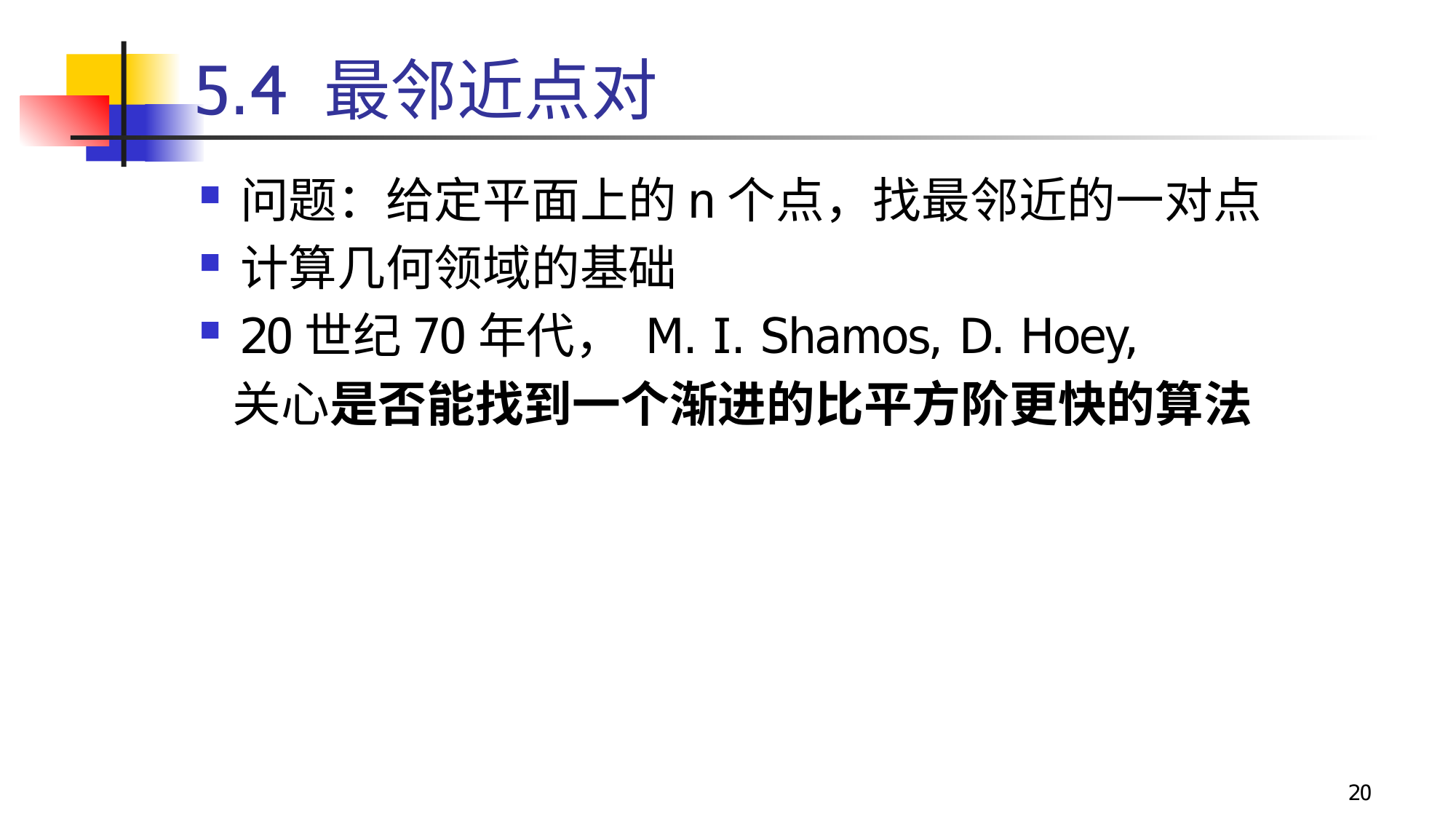

# 5.4 最邻近点对
问题：给定平面上的n个点，找最邻近的一对点
计算几何领域的基础
20世纪70年代， M. I. Shamos, D. Hoey,
  关心是否能找到一个渐进的比平方阶更快的算法

20